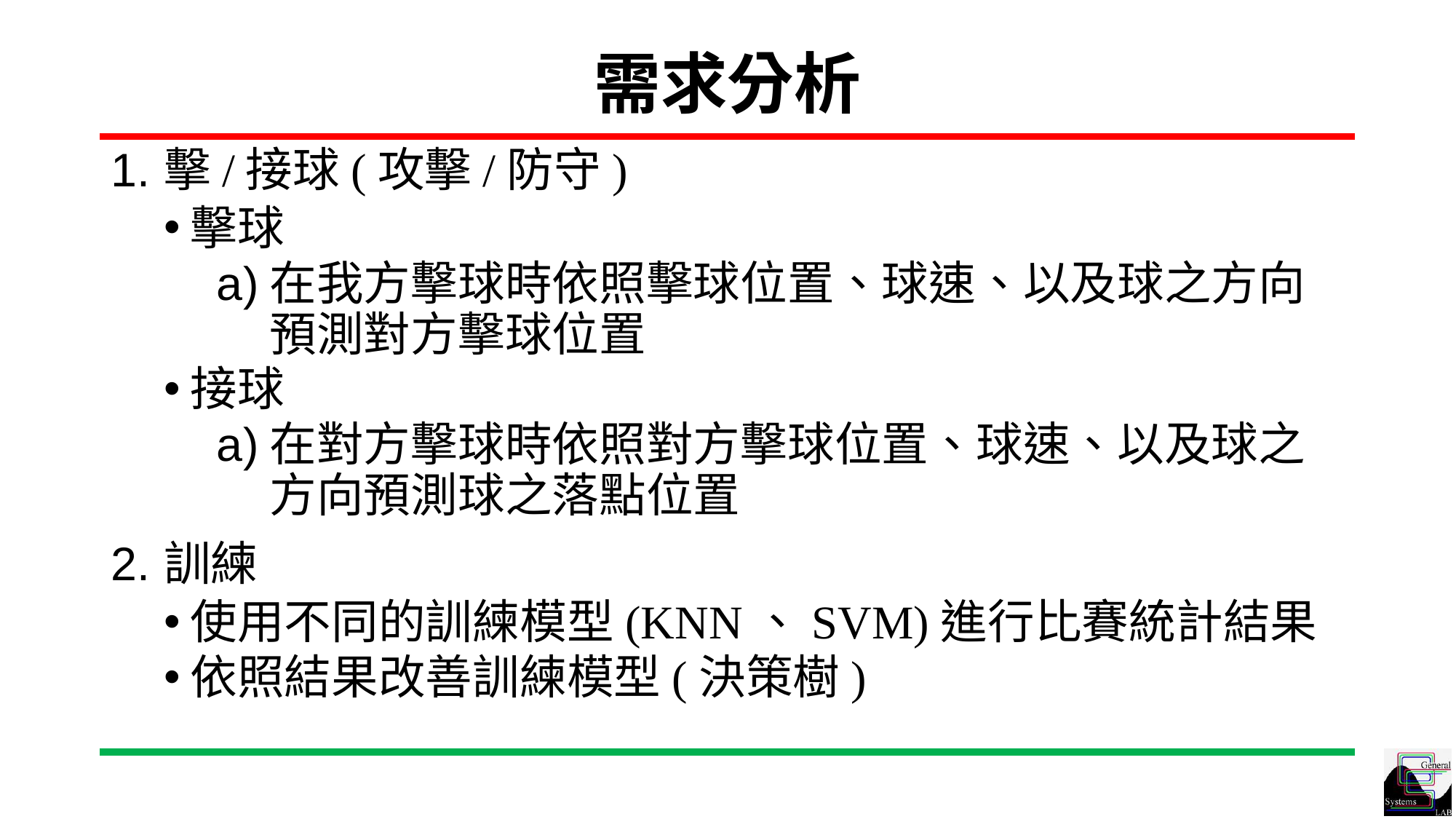

# 需求分析
擊/接球(攻擊/防守)
擊球
在我方擊球時依照擊球位置、球速、以及球之方向預測對方擊球位置
接球
在對方擊球時依照對方擊球位置、球速、以及球之方向預測球之落點位置
訓練
使用不同的訓練模型(KNN、SVM)進行比賽統計結果
依照結果改善訓練模型(決策樹)